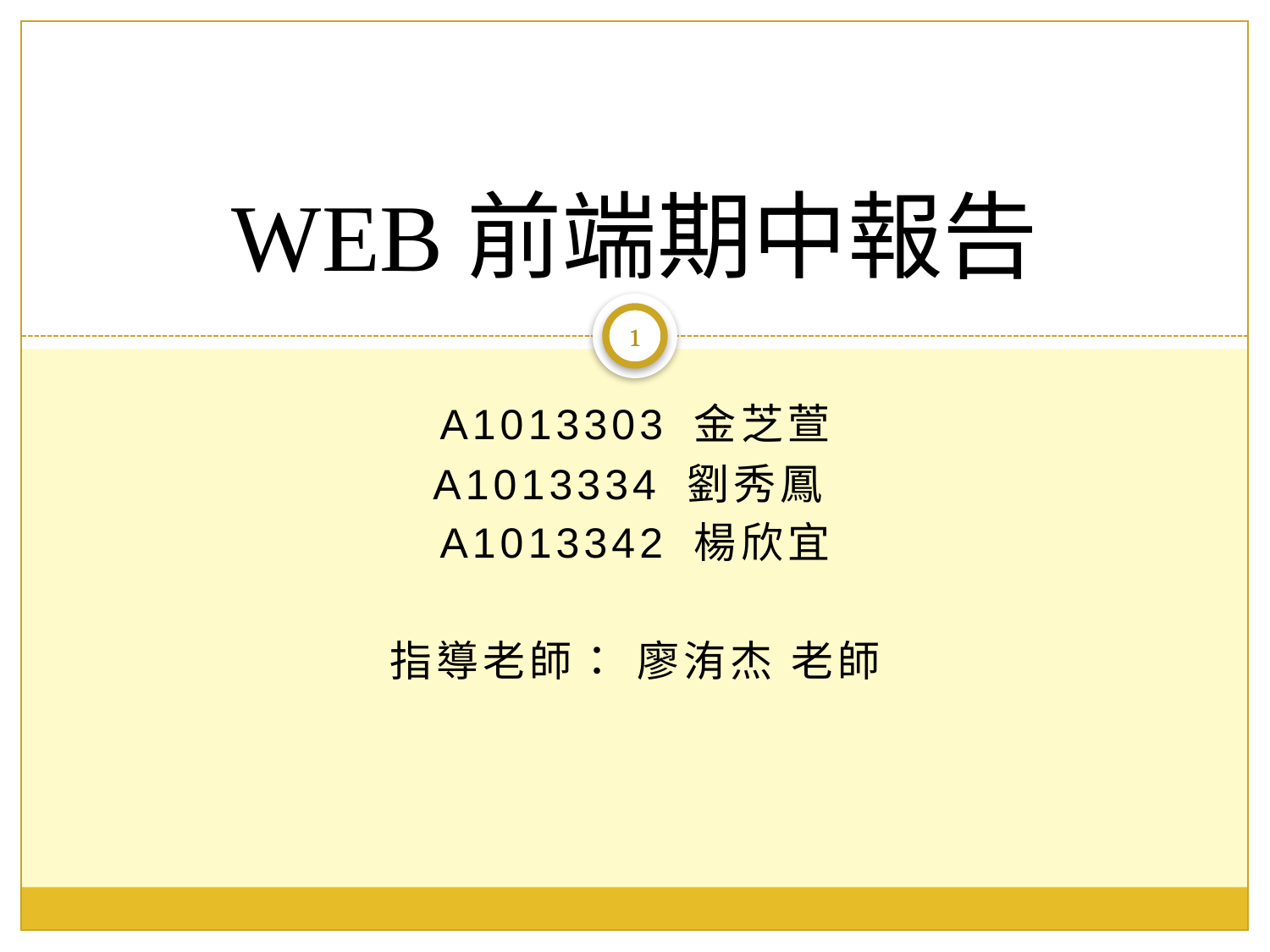

# WEB前端期中報告
1
A1013303 金芝萱
A1013334 劉秀鳳
A1013342 楊欣宜

指導老師： 廖洧杰 老師